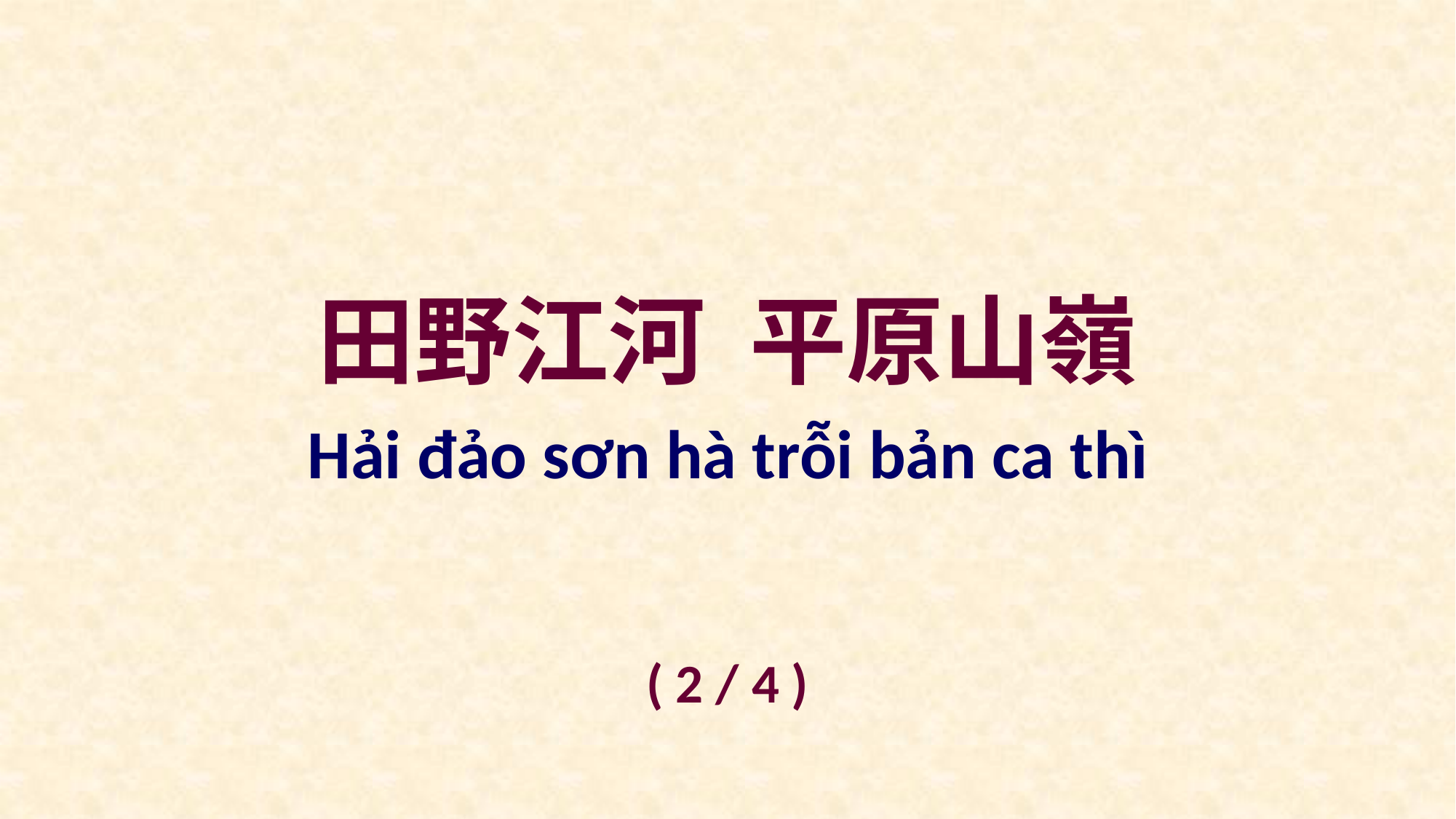

田野江河  平原山嶺
Hải đảo sơn hà trỗi bản ca thì
( 2 / 4 )